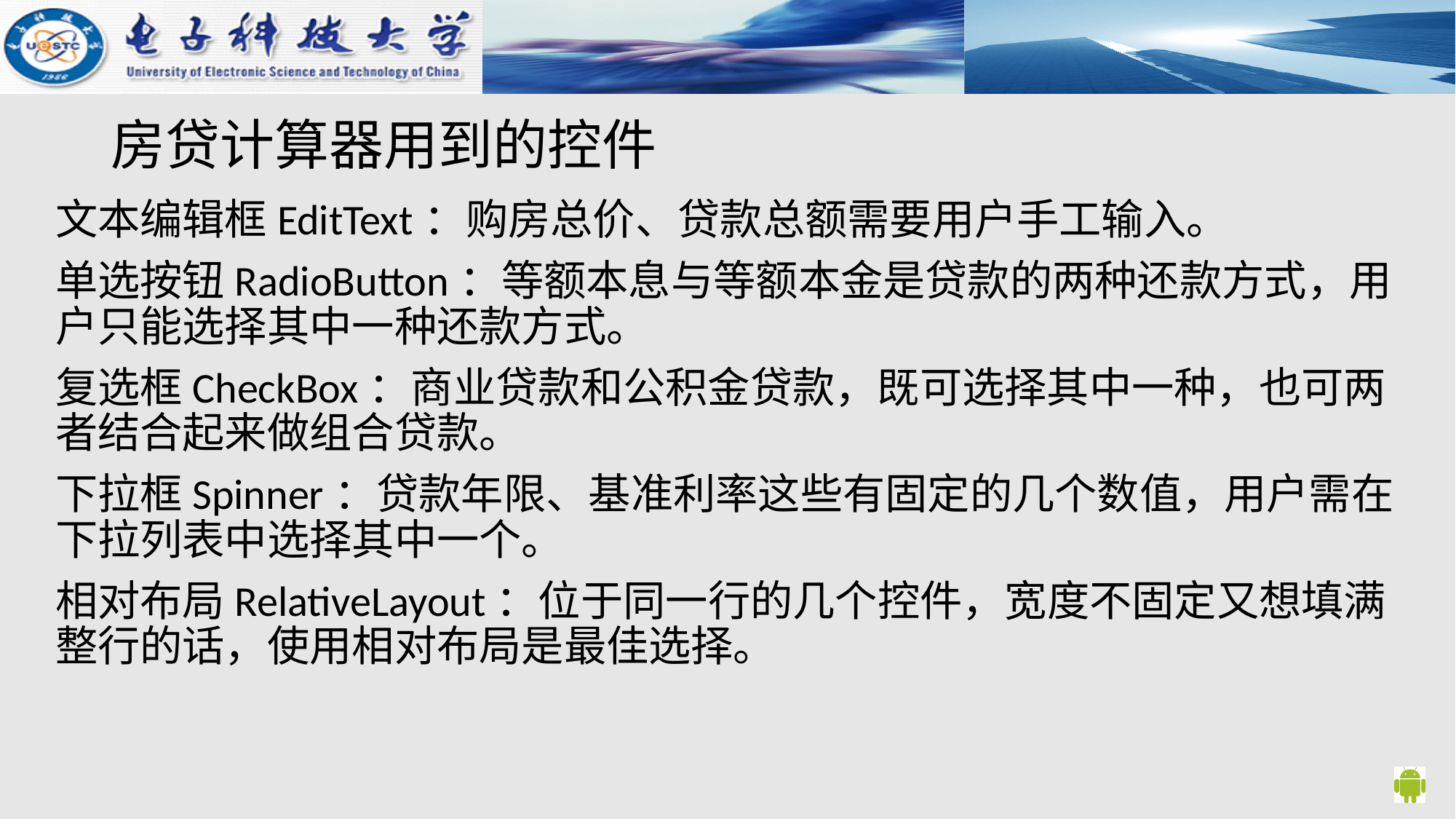

# 房贷计算器用到的控件
文本编辑框EditText：购房总价、贷款总额需要用户手工输入。
单选按钮RadioButton：等额本息与等额本金是贷款的两种还款方式，用户只能选择其中一种还款方式。
复选框CheckBox：商业贷款和公积金贷款，既可选择其中一种，也可两者结合起来做组合贷款。
下拉框Spinner：贷款年限、基准利率这些有固定的几个数值，用户需在下拉列表中选择其中一个。
相对布局RelativeLayout：位于同一行的几个控件，宽度不固定又想填满整行的话，使用相对布局是最佳选择。